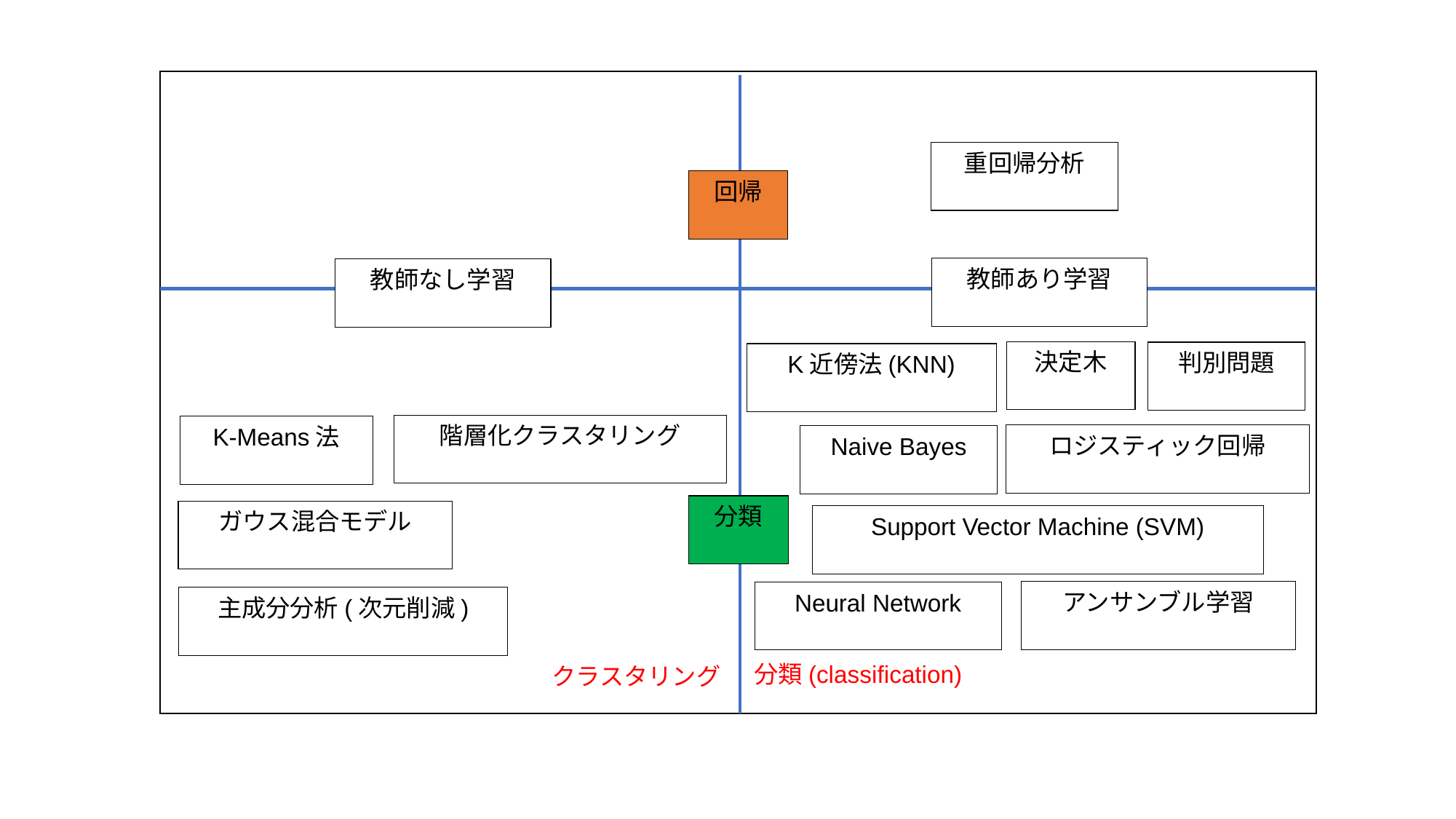

重回帰分析
回帰
教師あり学習
教師なし学習
決定木
判別問題
K近傍法(KNN)
階層化クラスタリング
K-Means法
ロジスティック回帰
Naive Bayes
分類
ガウス混合モデル
Support Vector Machine (SVM)
アンサンブル学習
Neural Network
主成分分析(次元削減)
分類(classification)
クラスタリング